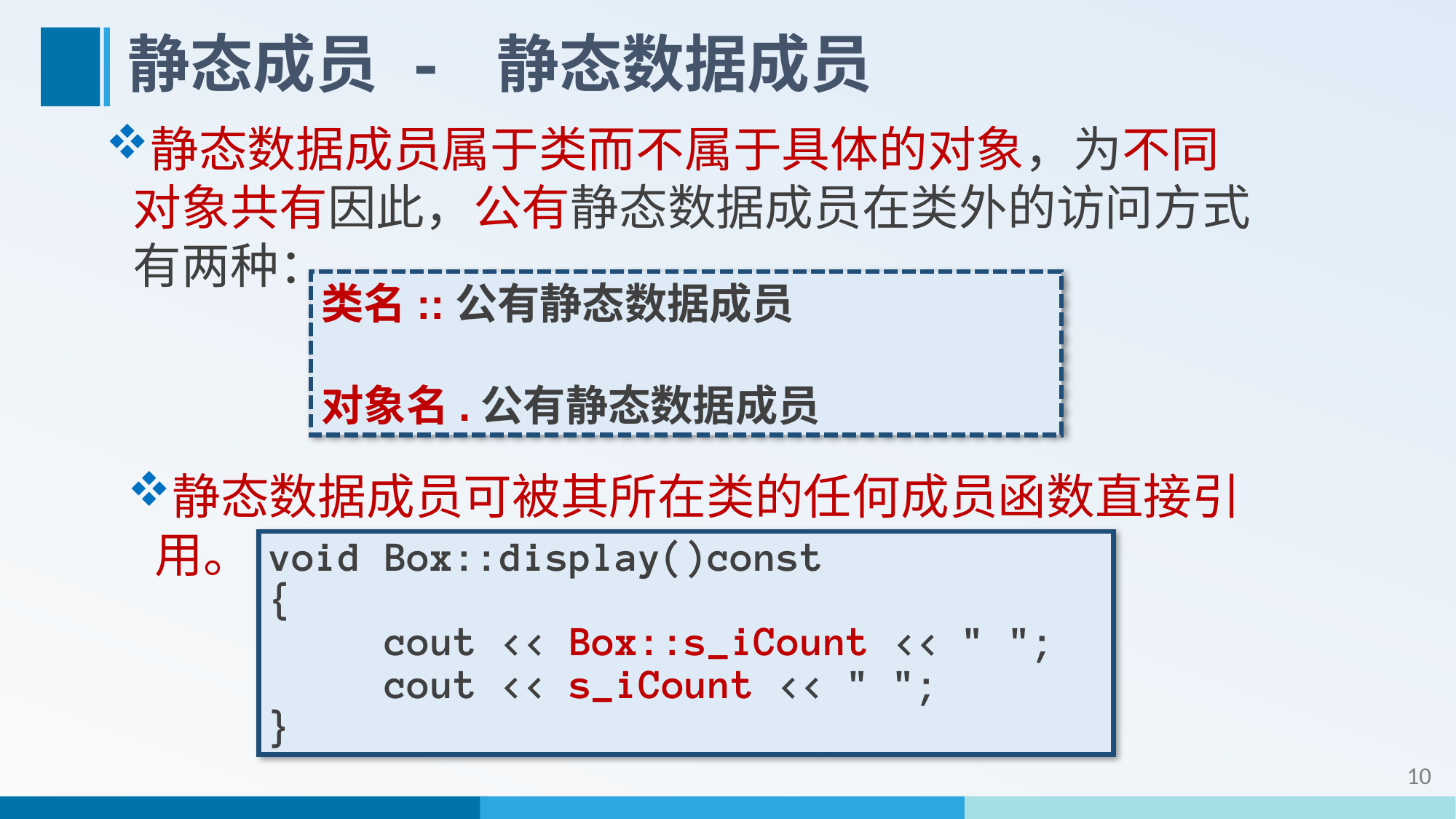

# 静态成员 - 静态数据成员
静态数据成员属于类而不属于具体的对象，为不同对象共有因此，公有静态数据成员在类外的访问方式有两种：
类名::公有静态数据成员
对象名.公有静态数据成员
静态数据成员可被其所在类的任何成员函数直接引用。
void Box::display()const
{
     cout << Box::s_iCount << " ";
     cout << s_iCount << " ";
}